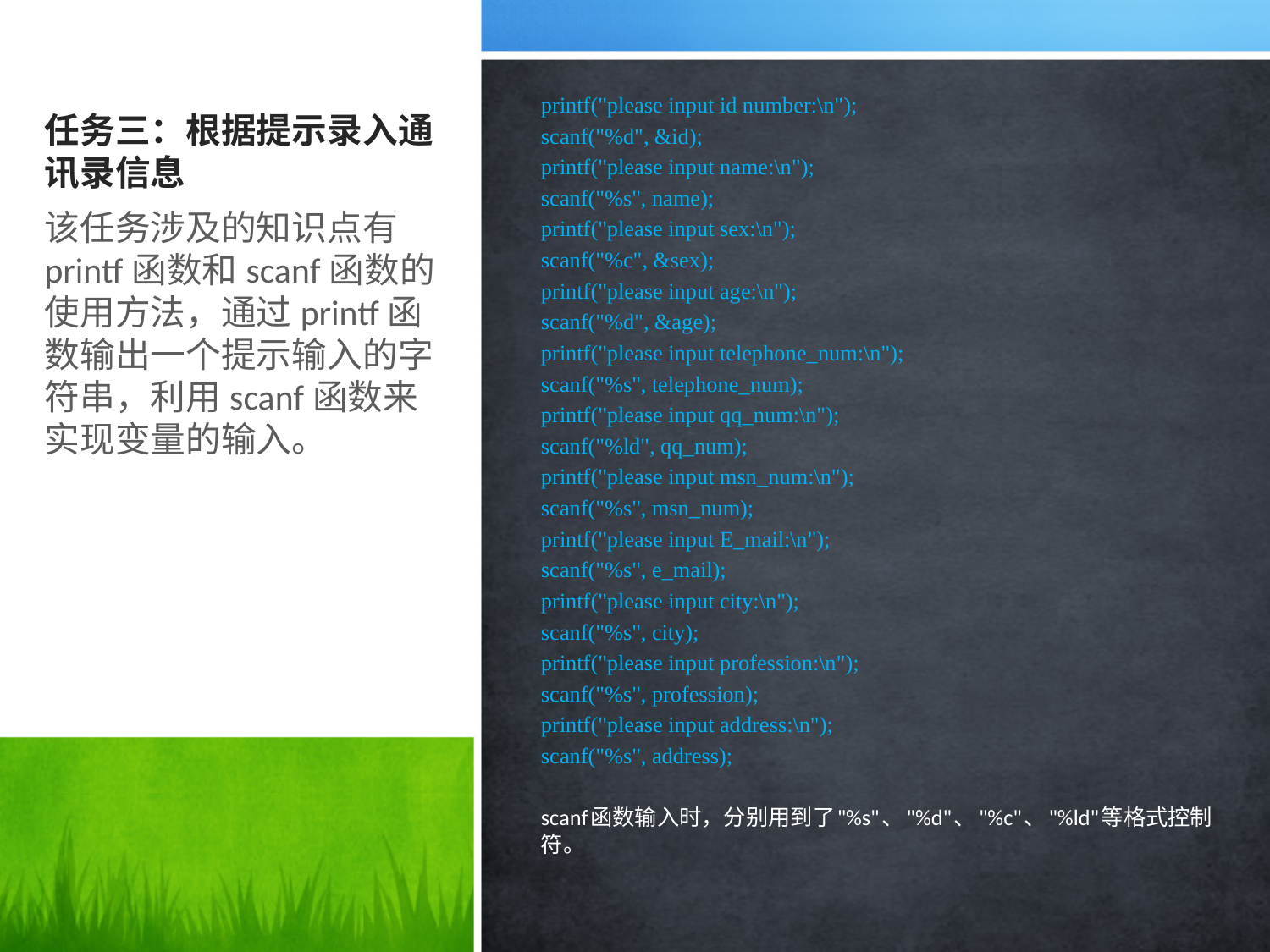

# 任务三：根据提示录入通讯录信息
printf("please input id number:\n");
scanf("%d", &id);
printf("please input name:\n");
scanf("%s", name);
printf("please input sex:\n");
scanf("%c", &sex);
printf("please input age:\n");
scanf("%d", &age);
printf("please input telephone_num:\n");
scanf("%s", telephone_num);
printf("please input qq_num:\n");
scanf("%ld", qq_num);
printf("please input msn_num:\n");
scanf("%s", msn_num);
printf("please input E_mail:\n");
scanf("%s", e_mail);
printf("please input city:\n");
scanf("%s", city);
printf("please input profession:\n");
scanf("%s", profession);
printf("please input address:\n");
scanf("%s", address);

scanf函数输入时，分别用到了"%s"、"%d"、"%c"、"%ld"等格式控制符。

该任务涉及的知识点有printf函数和scanf函数的使用方法，通过printf函数输出一个提示输入的字符串，利用scanf函数来实现变量的输入。